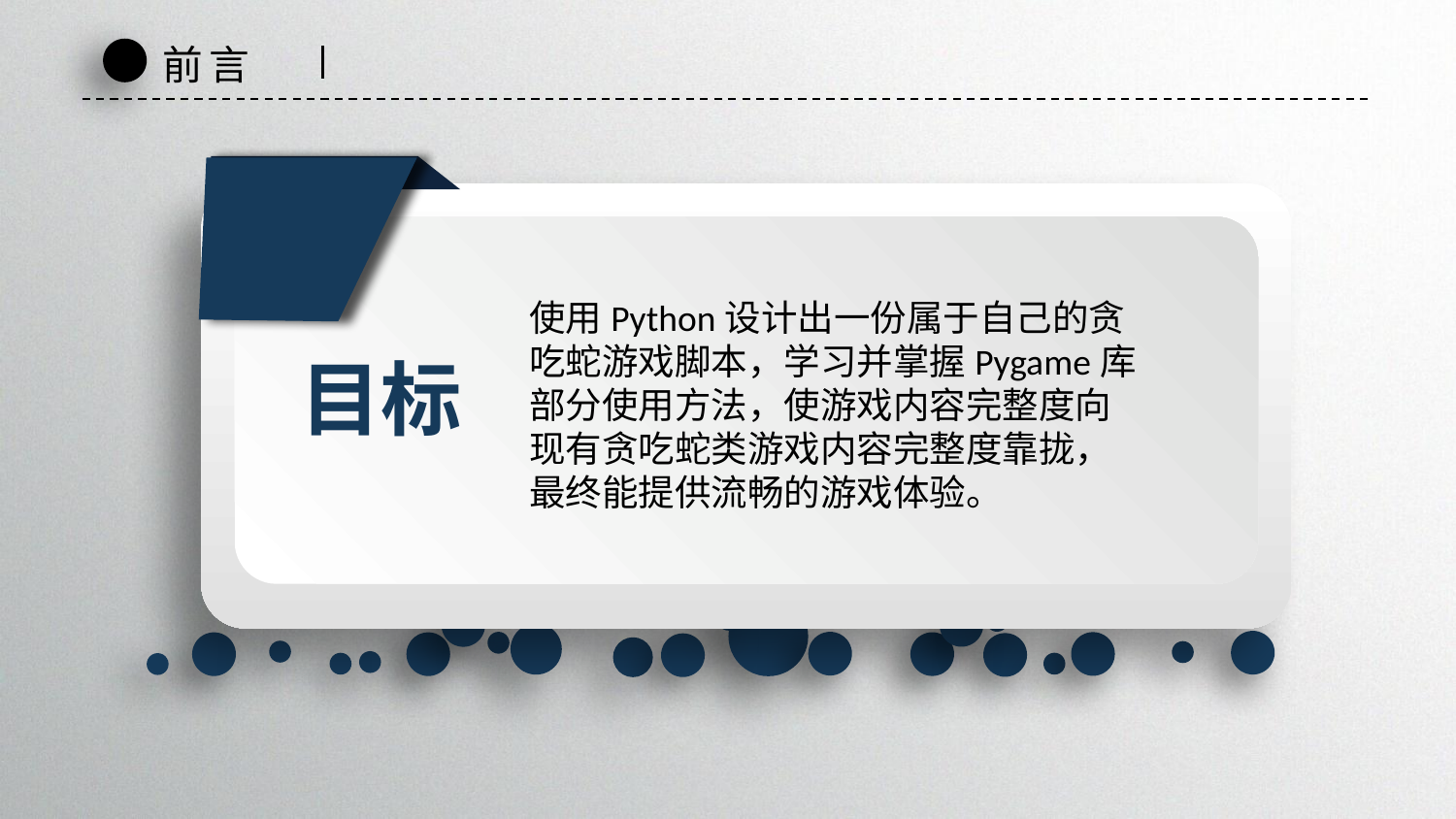

前言

使用Python设计出一份属于自己的贪吃蛇游戏脚本，学习并掌握Pygame库部分使用方法，使游戏内容完整度向现有贪吃蛇类游戏内容完整度靠拢，最终能提供流畅的游戏体验。
目标